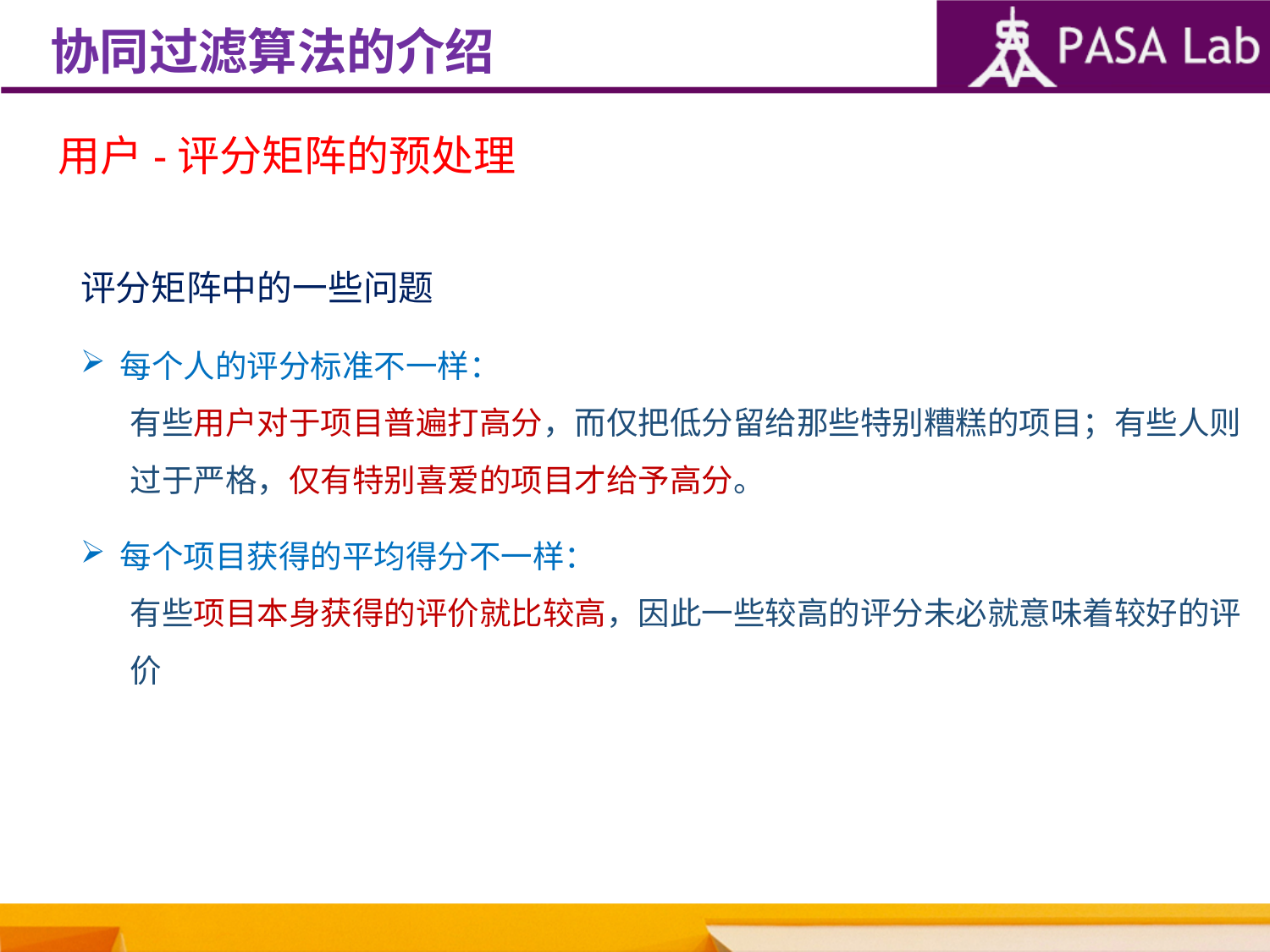

协同过滤算法的介绍
用户-评分矩阵的预处理
评分矩阵中的一些问题
每个人的评分标准不一样：
有些用户对于项目普遍打高分，而仅把低分留给那些特别糟糕的项目；有些人则过于严格，仅有特别喜爱的项目才给予高分。
每个项目获得的平均得分不一样：
有些项目本身获得的评价就比较高，因此一些较高的评分未必就意味着较好的评价